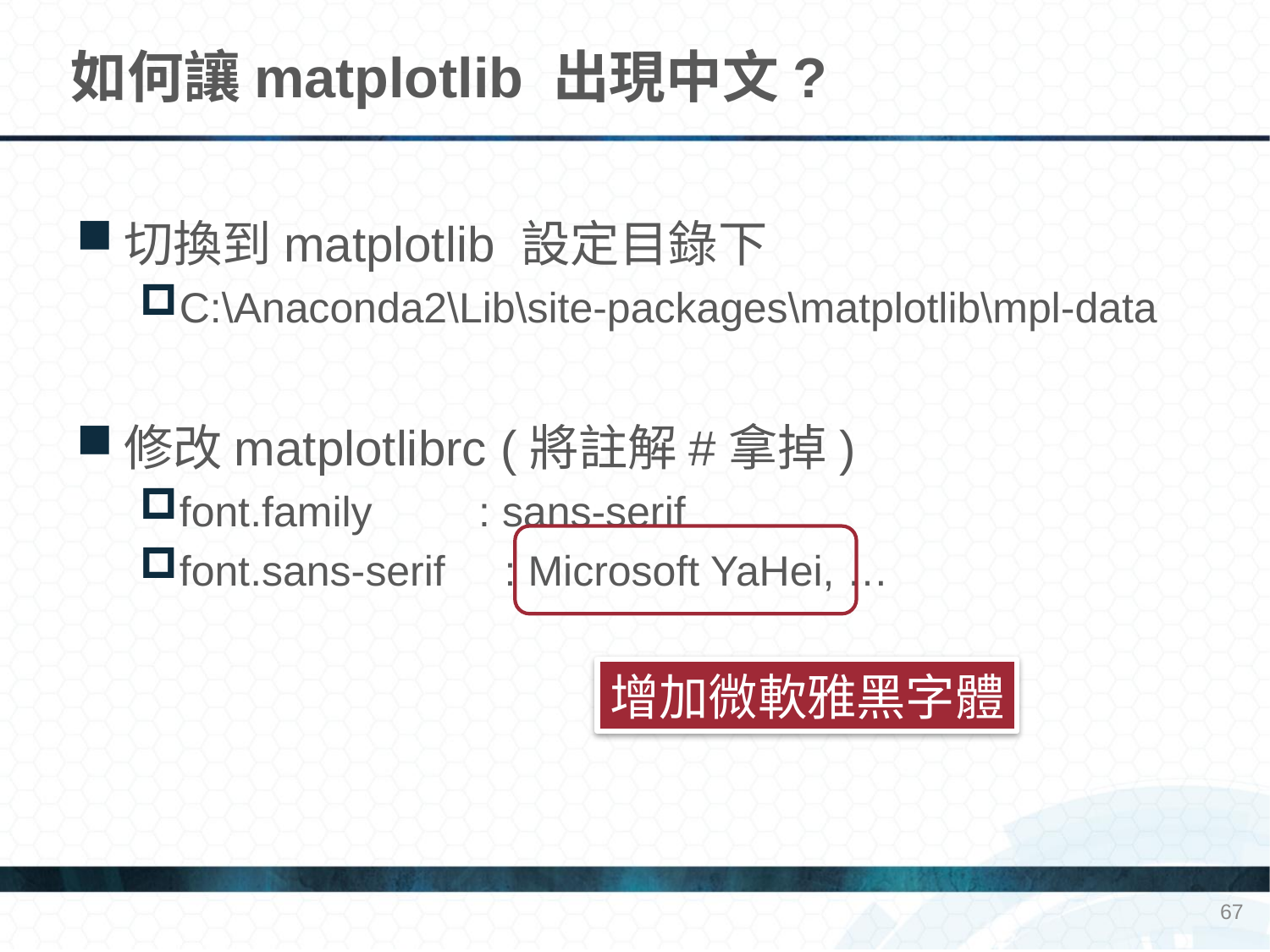

# 如何讓matplotlib 出現中文?
切換到matplotlib 設定目錄下
C:\Anaconda2\Lib\site-packages\matplotlib\mpl-data

修改matplotlibrc (將註解#拿掉)
font.family         : sans-serif
font.sans-serif     : Microsoft YaHei, …

增加微軟雅黑字體
67